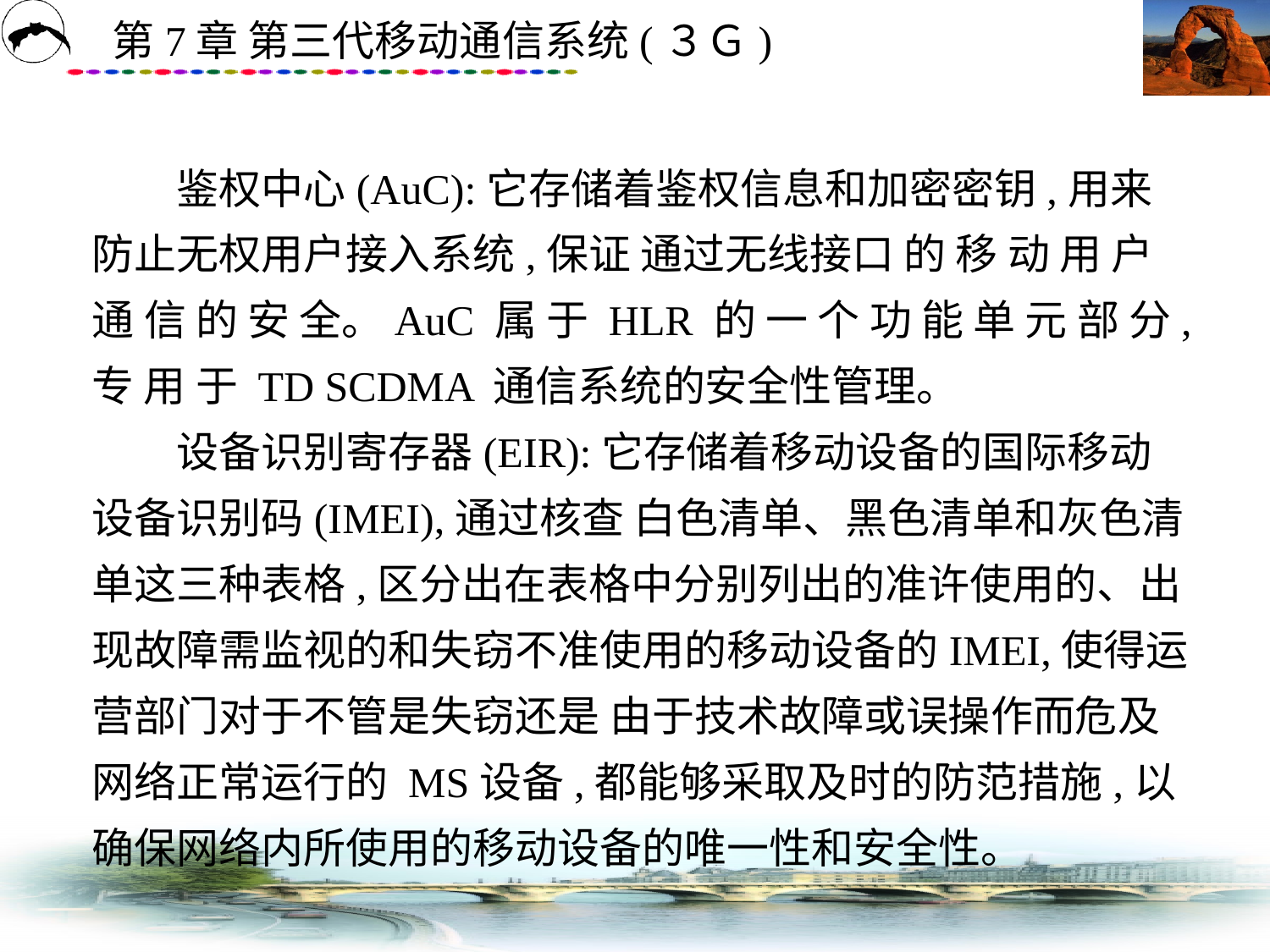

# 鉴权中心(AuC):它存储着鉴权信息和加密密钥,用来防止无权用户接入系统,保证 通过无线接口 的 移 动 用 户 通 信 的 安 全。AuC 属 于 HLR 的 一 个 功 能 单 元 部 分,专 用 于 TD SCDMA 通信系统的安全性管理。 　　设备识别寄存器(EIR):它存储着移动设备的国际移动设备识别码(IMEI),通过核查 白色清单、黑色清单和灰色清单这三种表格,区分出在表格中分别列出的准许使用的、出 现故障需监视的和失窃不准使用的移动设备的IMEI,使得运营部门对于不管是失窃还是 由于技术故障或误操作而危及网络正常运行的 MS设备,都能够采取及时的防范措施,以 确保网络内所使用的移动设备的唯一性和安全性。